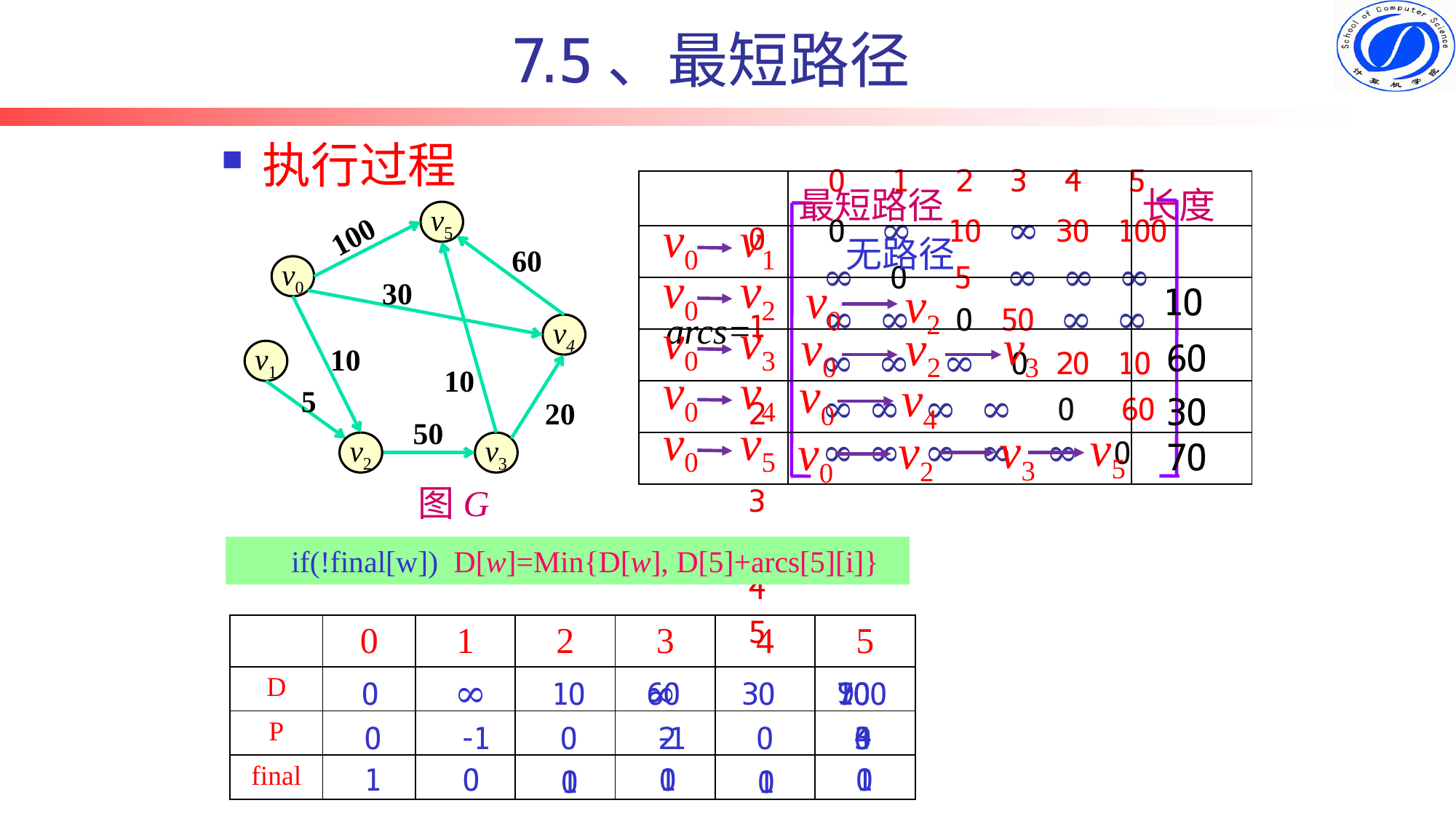

7.5、最短路径
执行过程
0     1     2    3    4     5
0    ∞    10   ∞  30   100
0    1    2    3    4
5
∞    0     5    ∞   ∞   ∞
∞   ∞     0   50   ∞   ∞
∞   ∞    ∞    0   20   10
∞  ∞   ∞   ∞     0     60
∞  ∞   ∞   ∞    ∞    0
arcs=
|  | 最短路径 | 长度 |
| --- | --- | --- |
|  |  |  |
|  |  |  |
|  |  |  |
|  |  |  |
|  |  |  |
v5
100
60
v0
30
v4
10
v1
10
5
20
50
v2
v3
v0
v1
v0
v2
v0
v3
v0
v4
v0
v5
无路径
v0
v2
10
v3
v2
v0
60
v0
v4
30
v5
v3
v2
v0
70
图G
if(!final[w])  D[w]=Min{D[w], D[2]+arcs[2][i]}
if(!final[w])  D[w]=Min{D[w], D[4]+arcs[4][i]}
if(!final[w])  D[w]=Min{D[w], D[3]+arcs[3][i]}
if(!final[w])  D[w]=Min{D[w], D[5]+arcs[5][i]}
|  | 0 | 1 | 2 | 3 | 4 | 5 |
| --- | --- | --- | --- | --- | --- | --- |
| D |  |  |  |  |  |  |
| P |  |  |  |  |  |  |
| final |  |  |  |  |  |  |
0
∞
10
∞
60
30
90
70
100
0
-1
0
-1
2
0
4
3
0
1
1
0
1
0
0
1
0
1
0